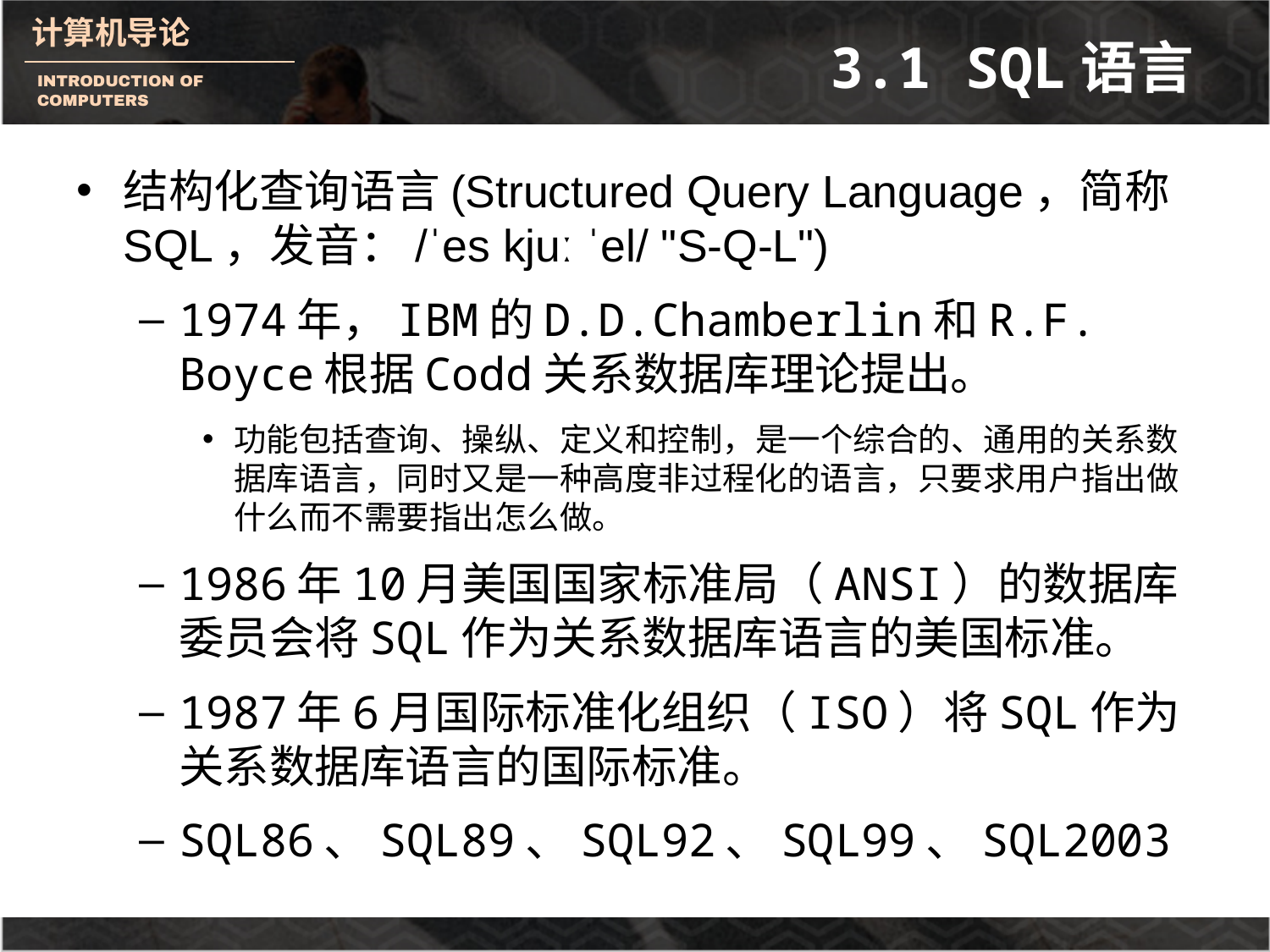

# 3.1 SQL语言
结构化查询语言(Structured Query Language，简称SQL，发音：/ˈes kjuː ˈel/ "S-Q-L")
1974年，IBM的D.D.Chamberlin和R.F. Boyce根据Codd关系数据库理论提出。
功能包括查询、操纵、定义和控制，是一个综合的、通用的关系数据库语言，同时又是一种高度非过程化的语言，只要求用户指出做什么而不需要指出怎么做。
1986年10月美国国家标准局（ANSI）的数据库委员会将SQL作为关系数据库语言的美国标准。
1987年6月国际标准化组织（ISO）将SQL作为关系数据库语言的国际标准。
SQL86、SQL89、SQL92、SQL99、SQL2003